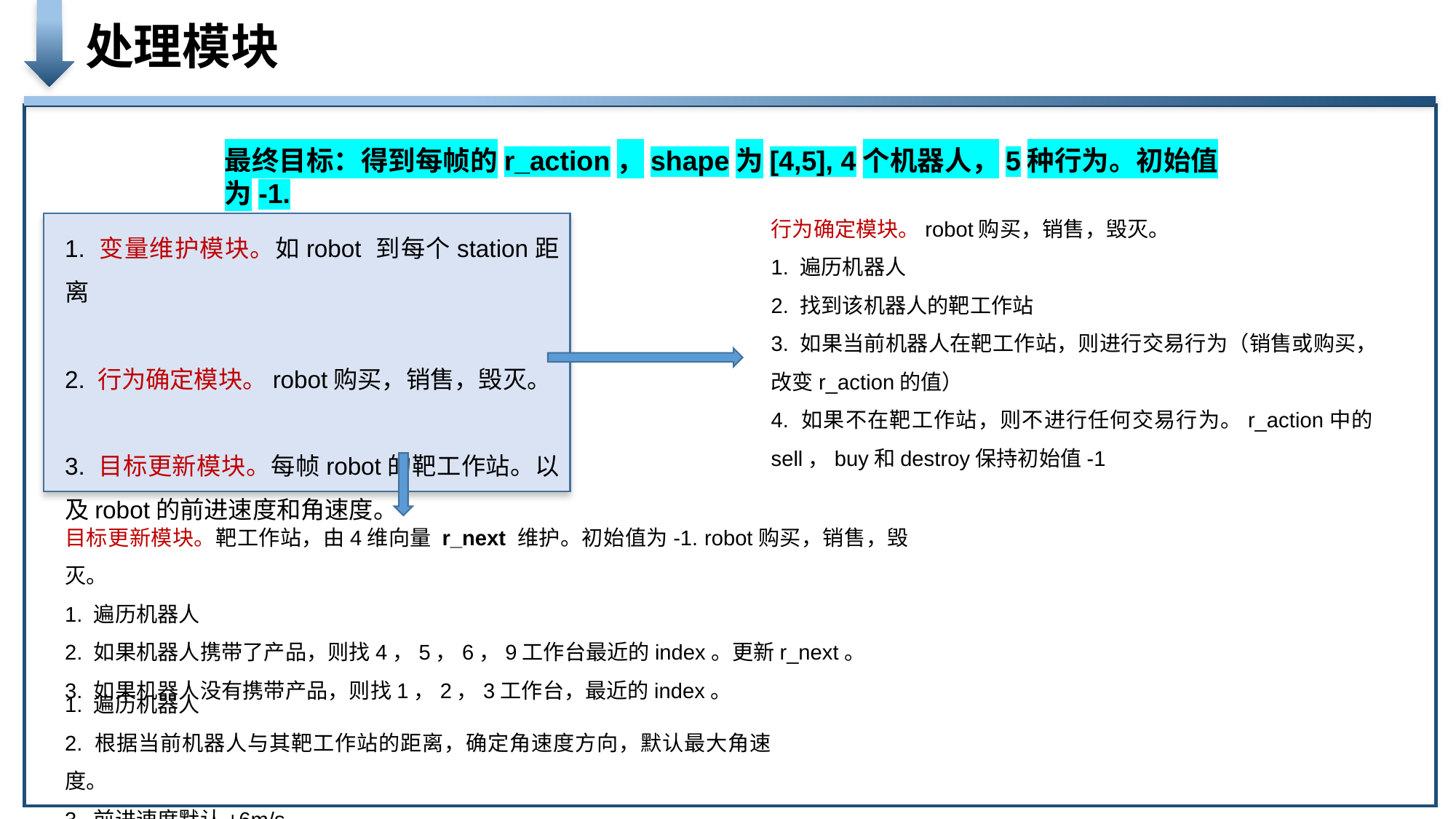

处理模块

最终目标：得到每帧的r_action，shape为[4,5], 4个机器人，5种行为。初始值为-1.
行为确定模块。robot购买，销售，毁灭。
1. 遍历机器人
2. 找到该机器人的靶工作站
3. 如果当前机器人在靶工作站，则进行交易行为（销售或购买，改变r_action的值）
4. 如果不在靶工作站，则不进行任何交易行为。r_action中的sell，buy和destroy保持初始值-1

1. 变量维护模块。如robot 到每个station距离

2. 行为确定模块。robot购买，销售，毁灭。

3. 目标更新模块。每帧robot的靶工作站。以及robot的前进速度和角速度。

目标更新模块。靶工作站，由4维向量 r_next 维护。初始值为-1. robot购买，销售，毁灭。
1. 遍历机器人
2. 如果机器人携带了产品，则找4，5，6，9工作台最近的index。更新r_next。
3. 如果机器人没有携带产品，则找1，2，3工作台，最近的index。

1. 遍历机器人
2. 根据当前机器人与其靶工作站的距离，确定角速度方向，默认最大角速度。
3. 前进速度默认+6m/s